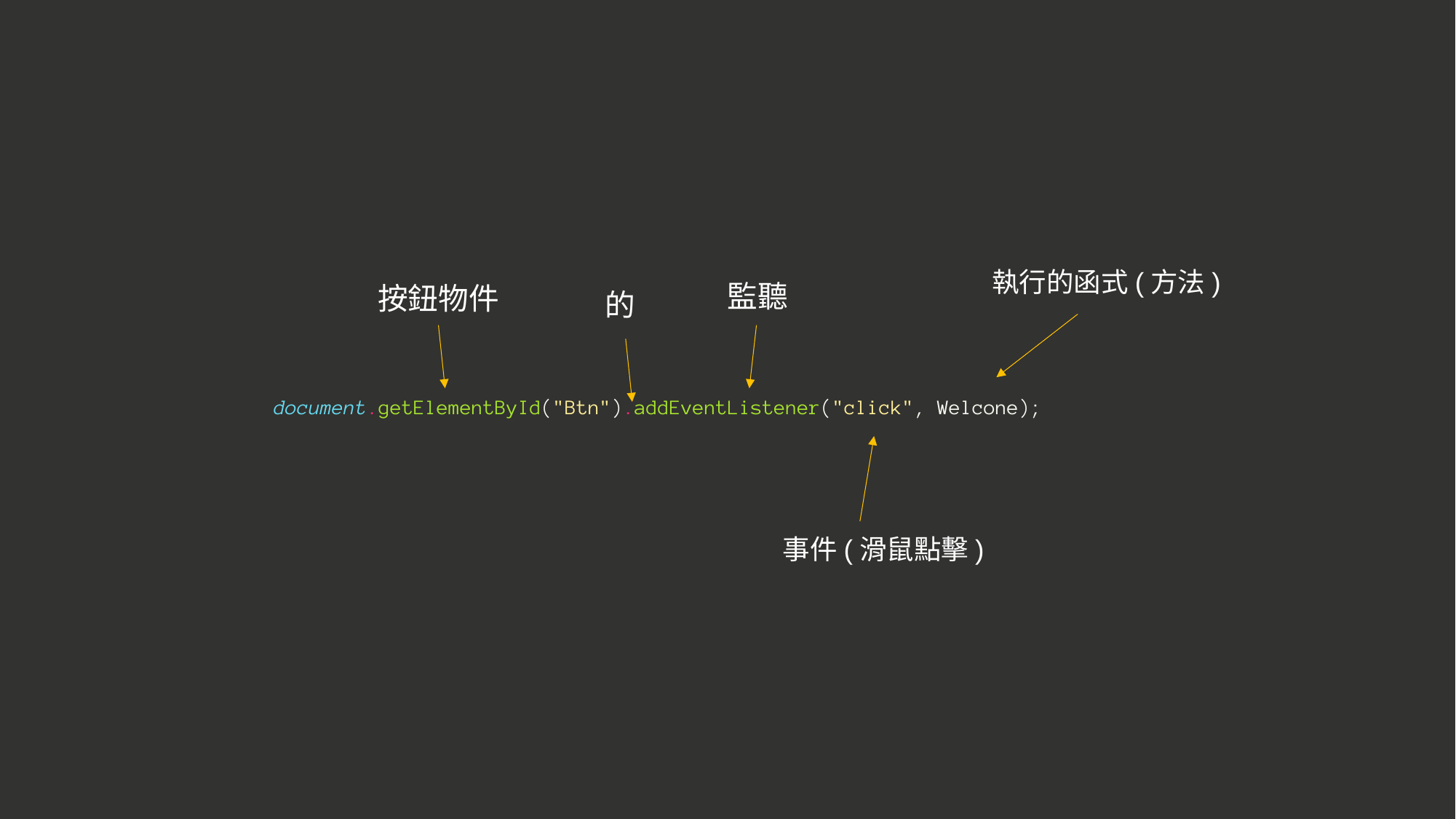

執行的函式(方法)
監聽
# 按鈕物件
的
document.getElementById("Btn").addEventListener("click", Welcone);
事件(滑鼠點擊)